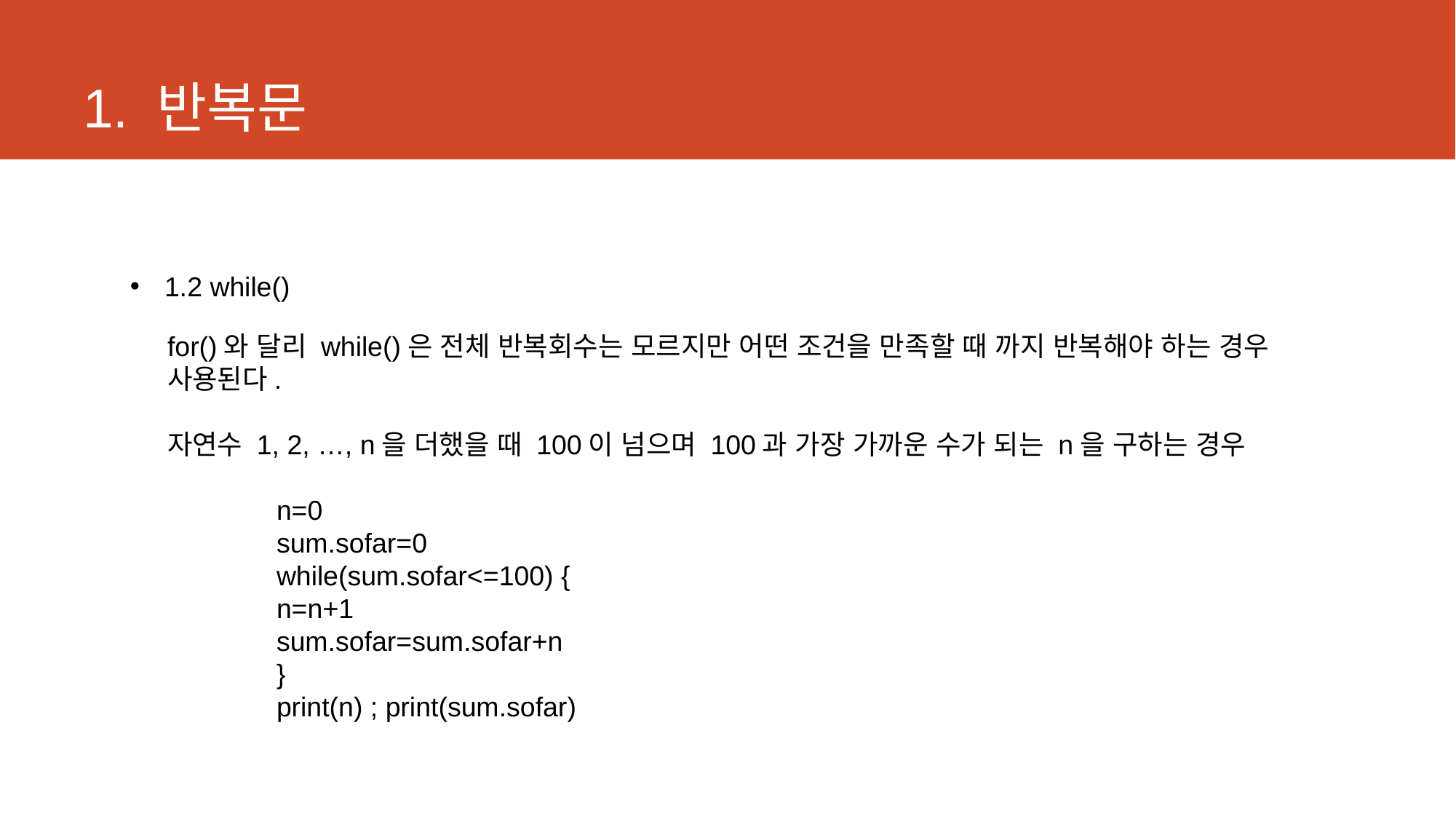

# 1. 반복문
1.2 while()
for()와 달리 while()은 전체 반복회수는 모르지만 어떤 조건을 만족할 때 까지 반복해야 하는 경우 사용된다.

자연수 1, 2, …, n을 더했을 때 100이 넘으며 100과 가장 가까운 수가 되는 n을 구하는 경우

	n=0
	sum.sofar=0
	while(sum.sofar<=100) {
	n=n+1
	sum.sofar=sum.sofar+n
	}
	print(n) ; print(sum.sofar)